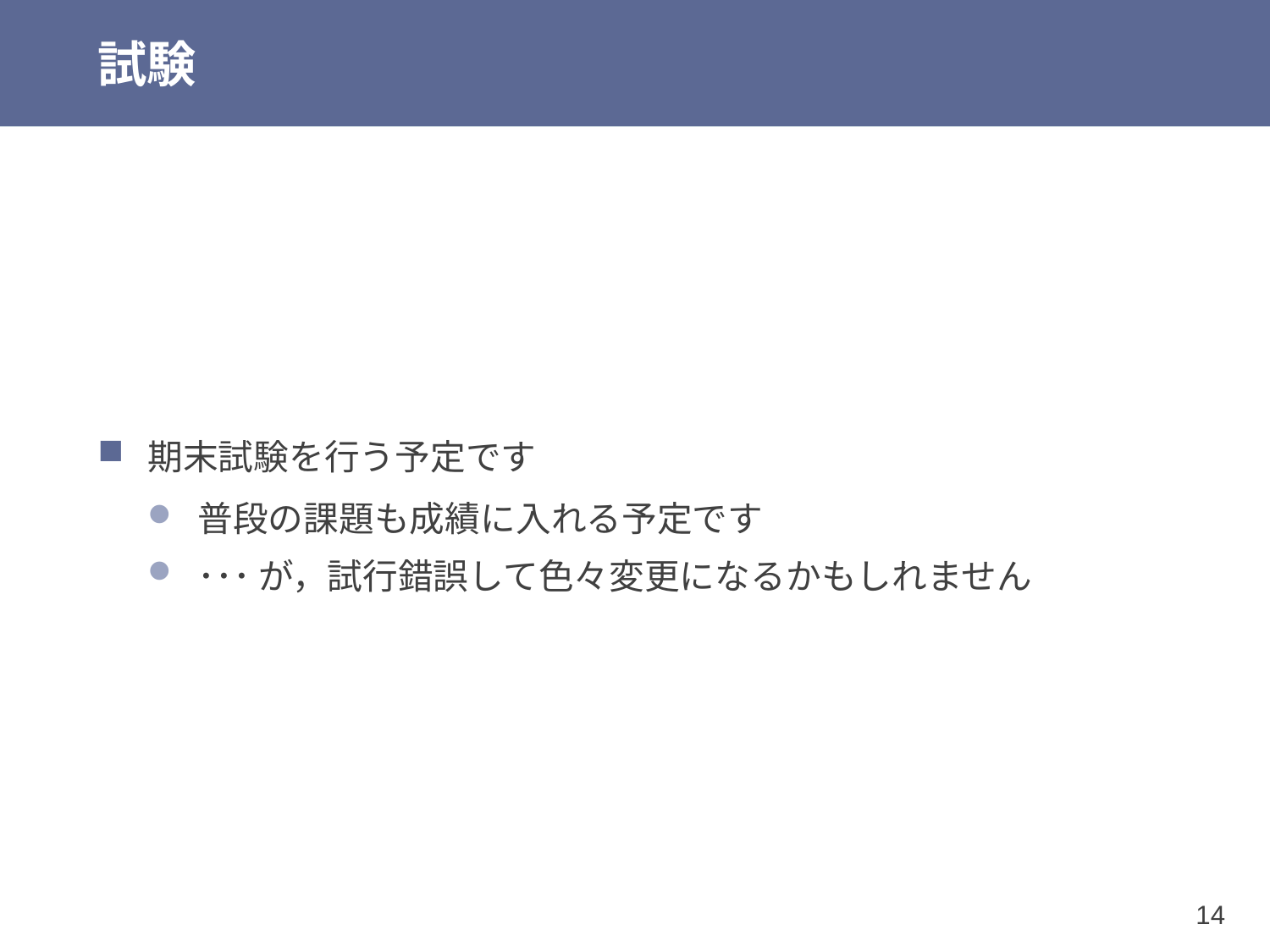

# 試験
期末試験を行う予定です
普段の課題も成績に入れる予定です
･･･ が，試行錯誤して色々変更になるかもしれません